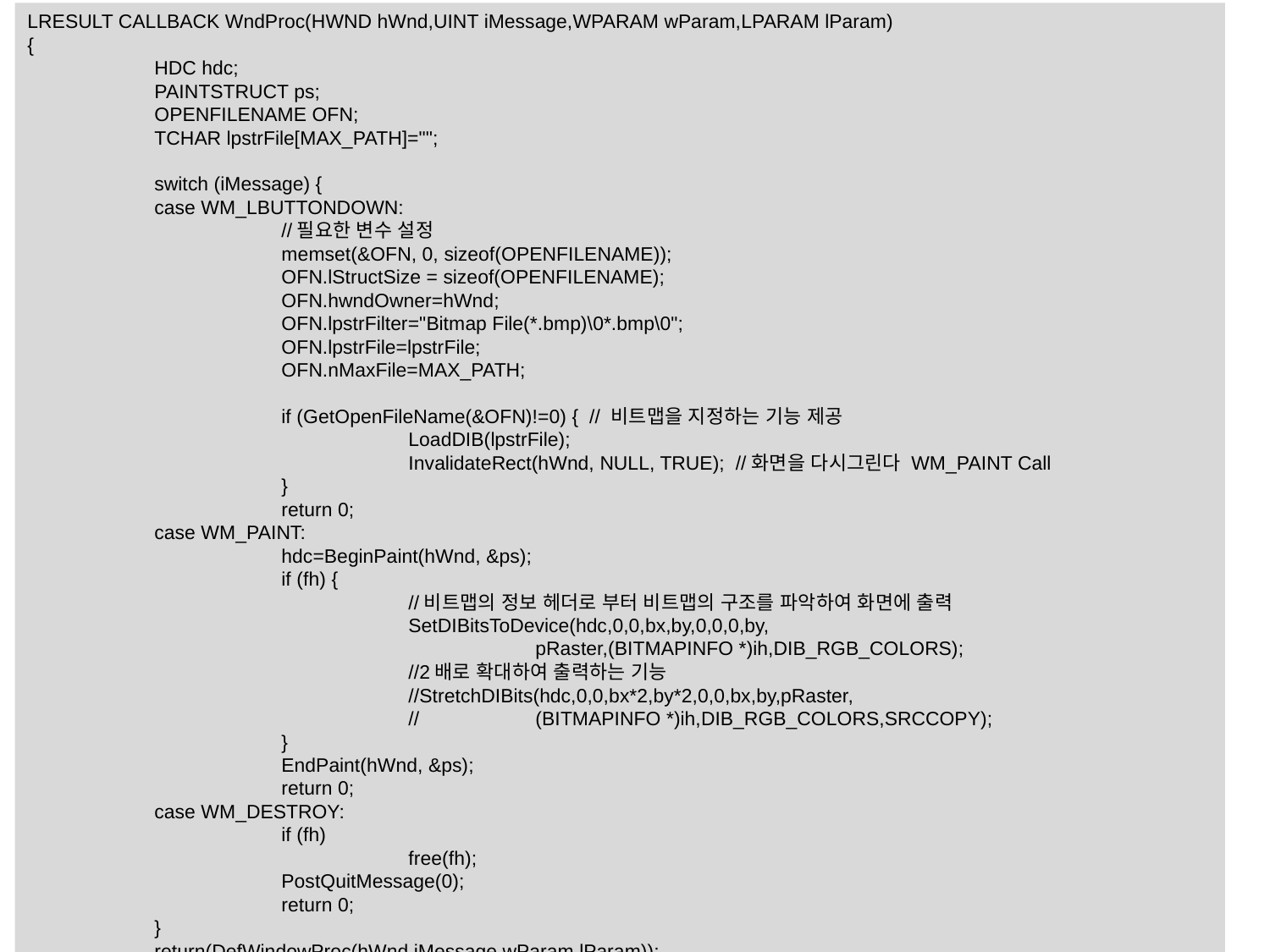

LRESULT CALLBACK WndProc(HWND hWnd,UINT iMessage,WPARAM wParam,LPARAM lParam)
{
	HDC hdc;
	PAINTSTRUCT ps;
	OPENFILENAME OFN;
	TCHAR lpstrFile[MAX_PATH]="";

	switch (iMessage) {
	case WM_LBUTTONDOWN:
		//필요한 변수 설정
		memset(&OFN, 0, sizeof(OPENFILENAME));
		OFN.lStructSize = sizeof(OPENFILENAME);
		OFN.hwndOwner=hWnd;
		OFN.lpstrFilter="Bitmap File(*.bmp)\0*.bmp\0";
		OFN.lpstrFile=lpstrFile;
		OFN.nMaxFile=MAX_PATH;

		if (GetOpenFileName(&OFN)!=0) {  // 비트맵을 지정하는 기능 제공
			LoadDIB(lpstrFile);
			InvalidateRect(hWnd, NULL, TRUE);  //화면을 다시그린다 WM_PAINT Call
		}
		return 0;
	case WM_PAINT:
		hdc=BeginPaint(hWnd, &ps);
		if (fh) {
			//비트맵의 정보 헤더로 부터 비트맵의 구조를 파악하여 화면에 출력
			SetDIBitsToDevice(hdc,0,0,bx,by,0,0,0,by,
				pRaster,(BITMAPINFO *)ih,DIB_RGB_COLORS);
			//2배로 확대하여 출력하는 기능
			//StretchDIBits(hdc,0,0,bx*2,by*2,0,0,bx,by,pRaster,
			//	(BITMAPINFO *)ih,DIB_RGB_COLORS,SRCCOPY);
		}
		EndPaint(hWnd, &ps);
		return 0;
	case WM_DESTROY:
		if (fh)
			free(fh);
		PostQuitMessage(0);
		return 0;
	}
	return(DefWindowProc(hWnd,iMessage,wParam,lParam));
}